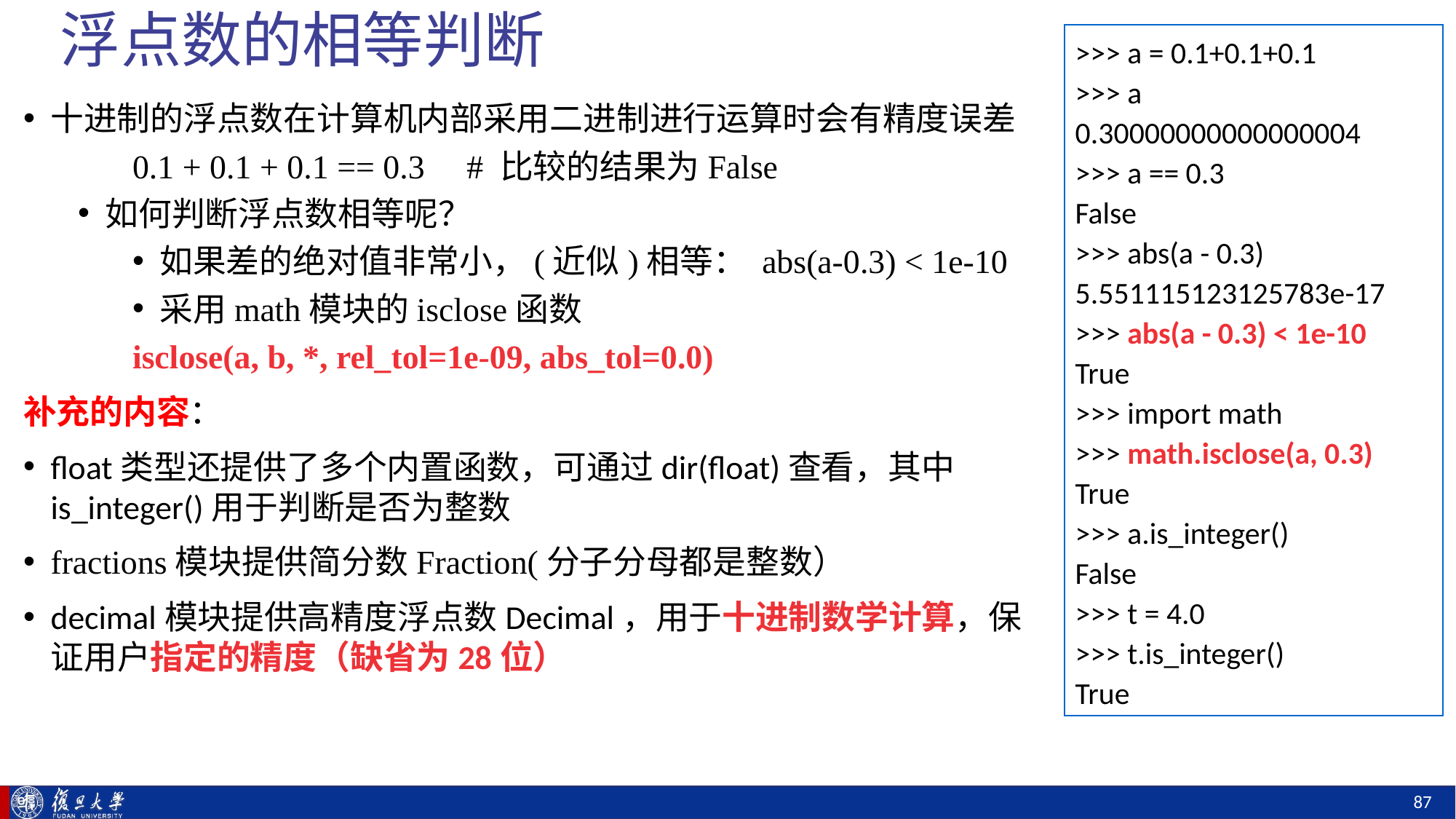

# 浮点数的相等判断
>>> a = 0.1+0.1+0.1
>>> a
0.30000000000000004
>>> a == 0.3
False
>>> abs(a - 0.3)
5.551115123125783e-17
>>> abs(a - 0.3) < 1e-10
True
>>> import math
>>> math.isclose(a, 0.3)
True
>>> a.is_integer()
False
>>> t = 4.0
>>> t.is_integer()
True
十进制的浮点数在计算机内部采用二进制进行运算时会有精度误差
0.1 + 0.1 + 0.1 == 0.3     # 比较的结果为False
如何判断浮点数相等呢？
如果差的绝对值非常小，(近似)相等： abs(a-0.3) < 1e-10
采用math模块的isclose函数
isclose(a, b, *, rel_tol=1e-09, abs_tol=0.0)
补充的内容：
float类型还提供了多个内置函数，可通过dir(float)查看，其中is_integer()用于判断是否为整数
fractions模块提供简分数Fraction(分子分母都是整数）
decimal模块提供高精度浮点数Decimal，用于十进制数学计算，保证用户指定的精度（缺省为28位）